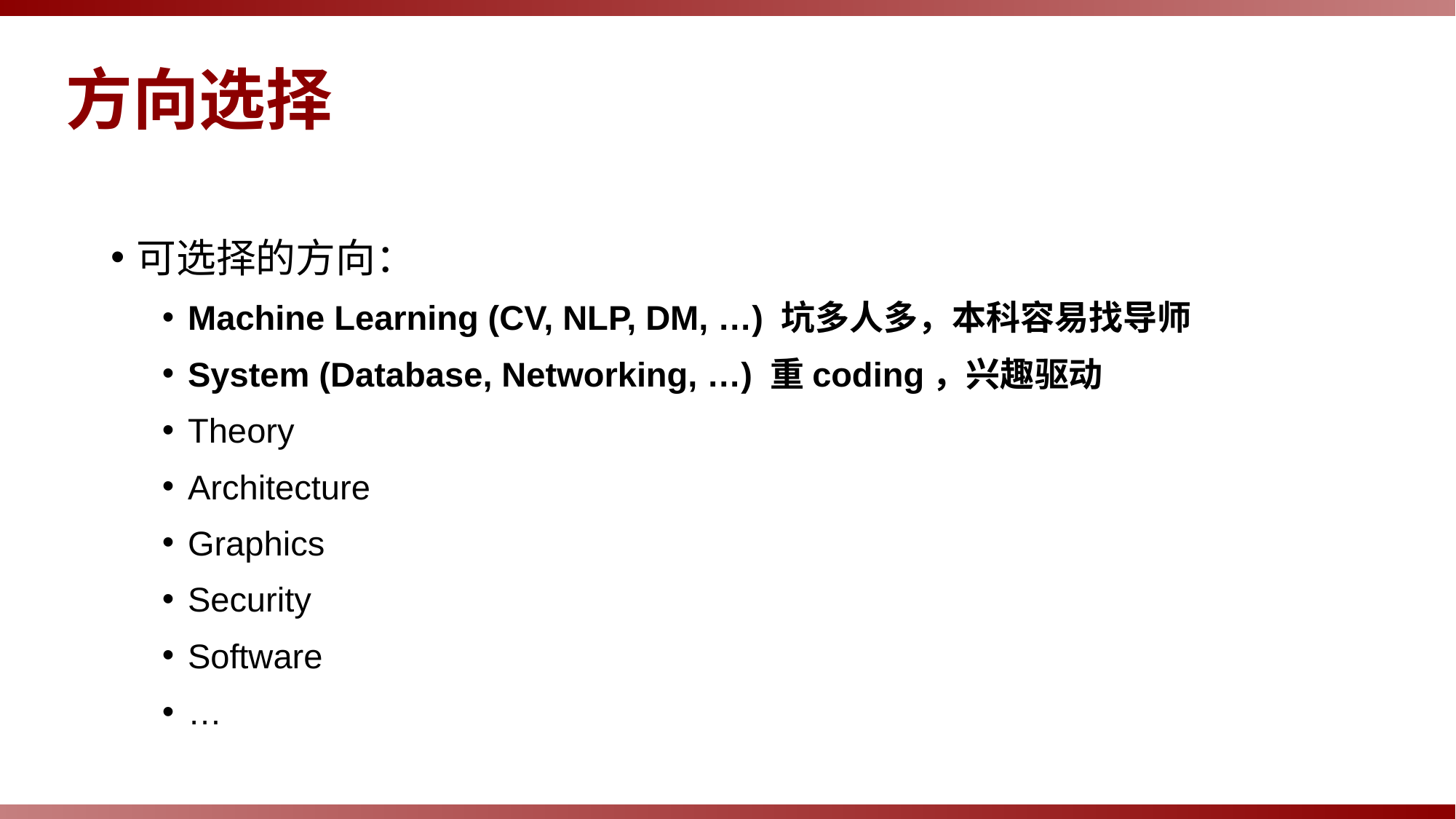

方向选择
可选择的方向：
Machine Learning (CV, NLP, DM, …) 坑多人多，本科容易找导师
System (Database, Networking, …) 重coding，兴趣驱动
Theory
Architecture
Graphics
Security
Software
…